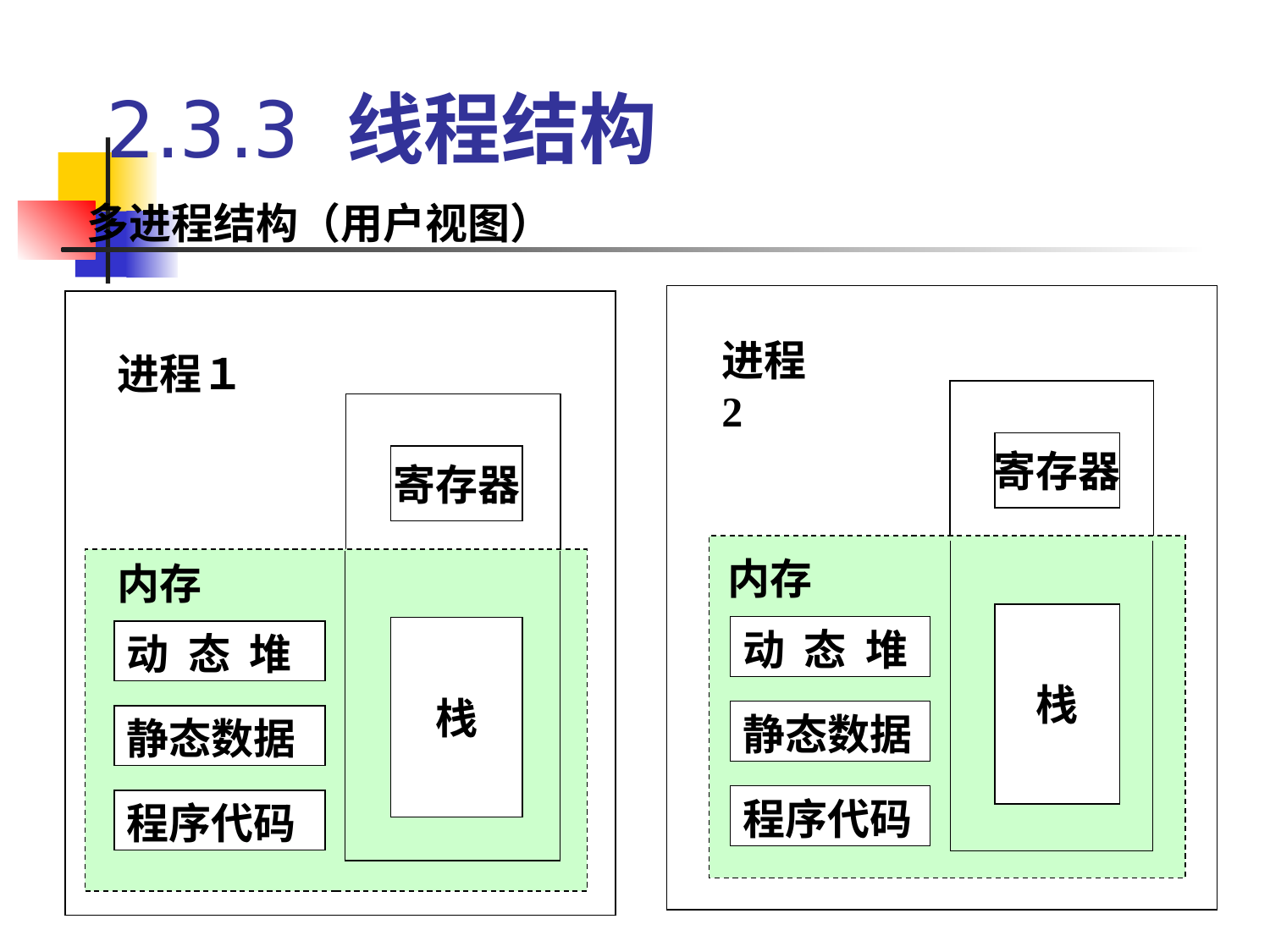

# 2.3.3 线程结构
多进程结构（用户视图）

进程2

寄存器

栈
动  态  堆
静态数据
程序代码
进程１

寄存器

内存

内存

栈
动  态  堆
静态数据
程序代码